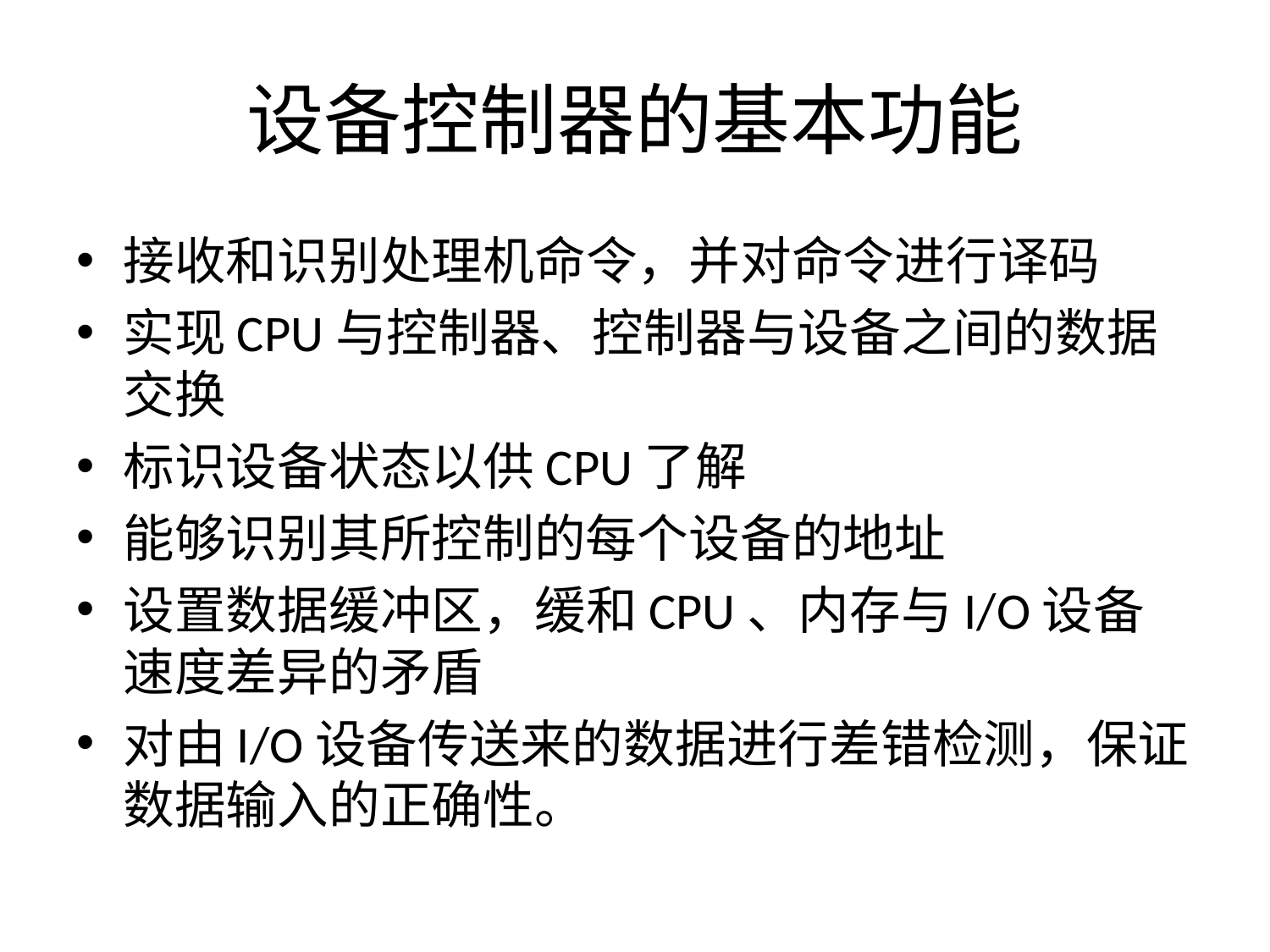

# 设备控制器的基本功能
接收和识别处理机命令，并对命令进行译码
实现CPU与控制器、控制器与设备之间的数据交换
标识设备状态以供CPU了解
能够识别其所控制的每个设备的地址
设置数据缓冲区，缓和CPU、内存与I/O设备速度差异的矛盾
对由I/O设备传送来的数据进行差错检测，保证数据输入的正确性。